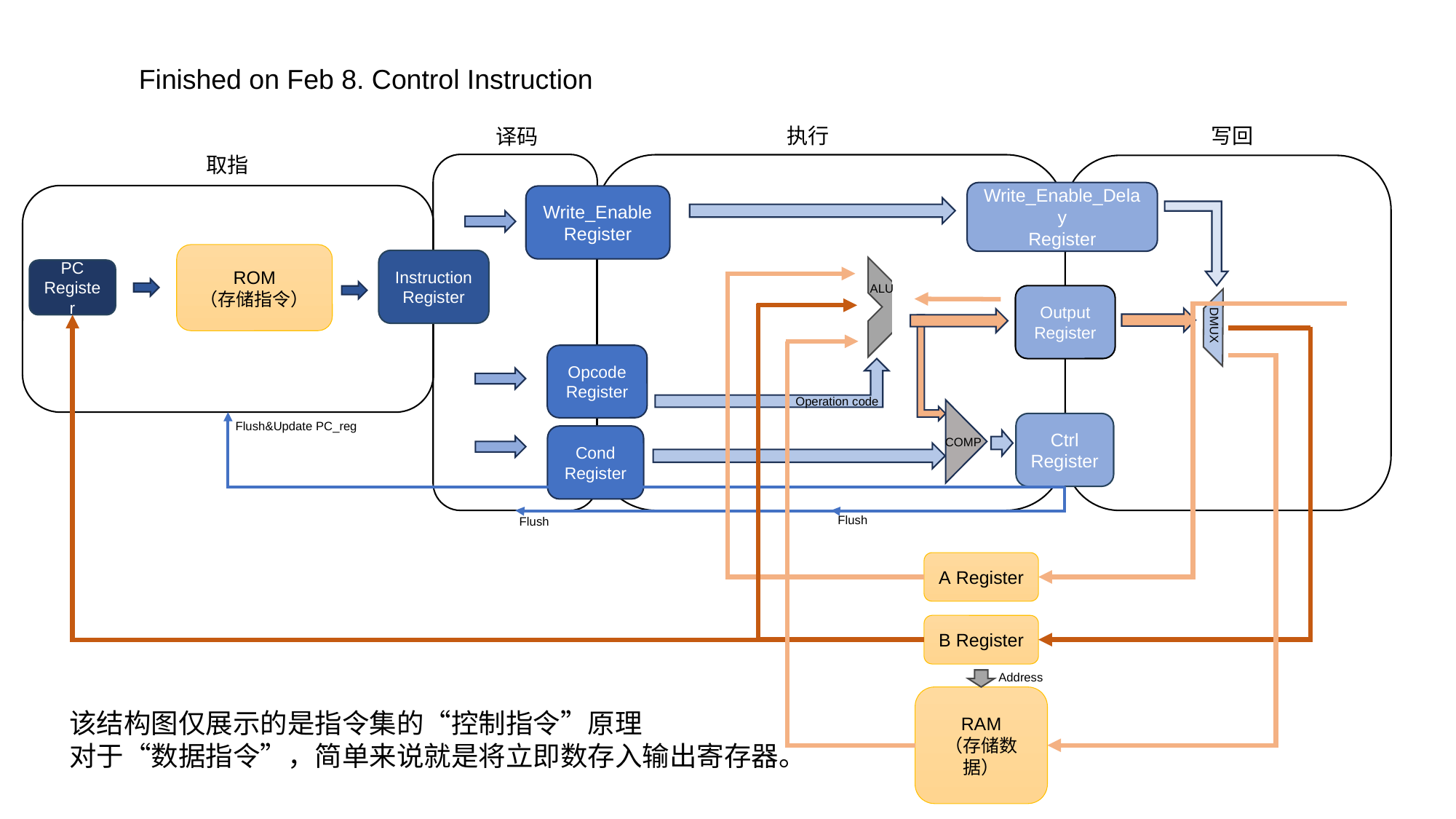

Finished on Feb 8. Control Instruction
写回
执行
译码
取指

Write_Enable_Delay
Register

Write_Enable
Register

ROM
（存储指令）
Instruction
Register
PC
Register

ALU

Output
Register

DMUX
Opcode
Register

Operation code
Flush&Update PC_reg
Ctrl
Register

Cond
Register
COMP

Flush
Flush
A Register
B Register
Address

RAM
（存储数据）
该结构图仅展示的是指令集的“控制指令”原理
对于“数据指令”，简单来说就是将立即数存入输出寄存器。